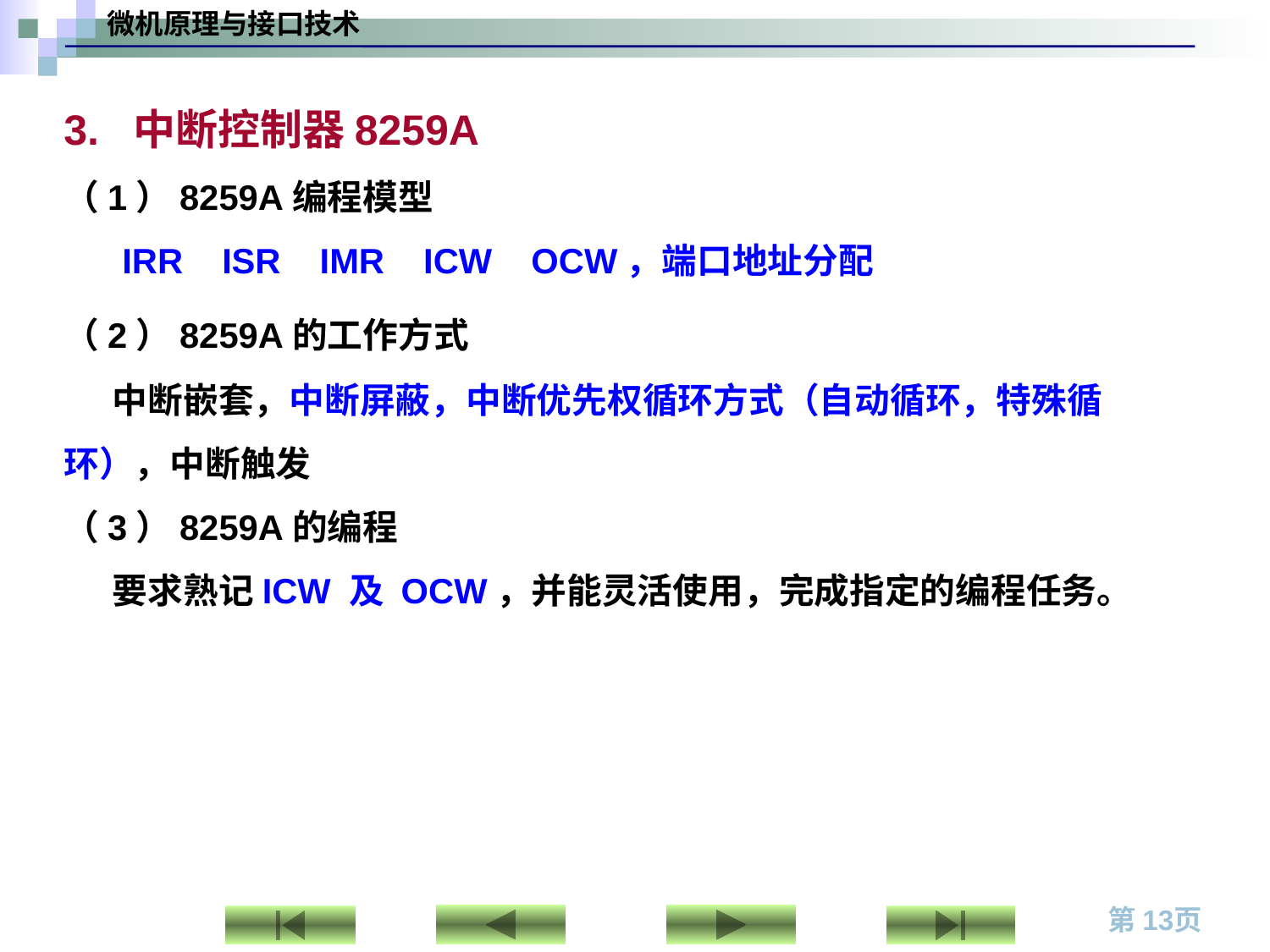

3.  中断控制器8259A
（1）8259A编程模型
      IRR    ISR    IMR    ICW    OCW，端口地址分配
（2）8259A的工作方式
     中断嵌套，中断屏蔽，中断优先权循环方式（自动循环，特殊循环），中断触发
（3）8259A的编程
     要求熟记ICW 及 OCW，并能灵活使用，完成指定的编程任务。